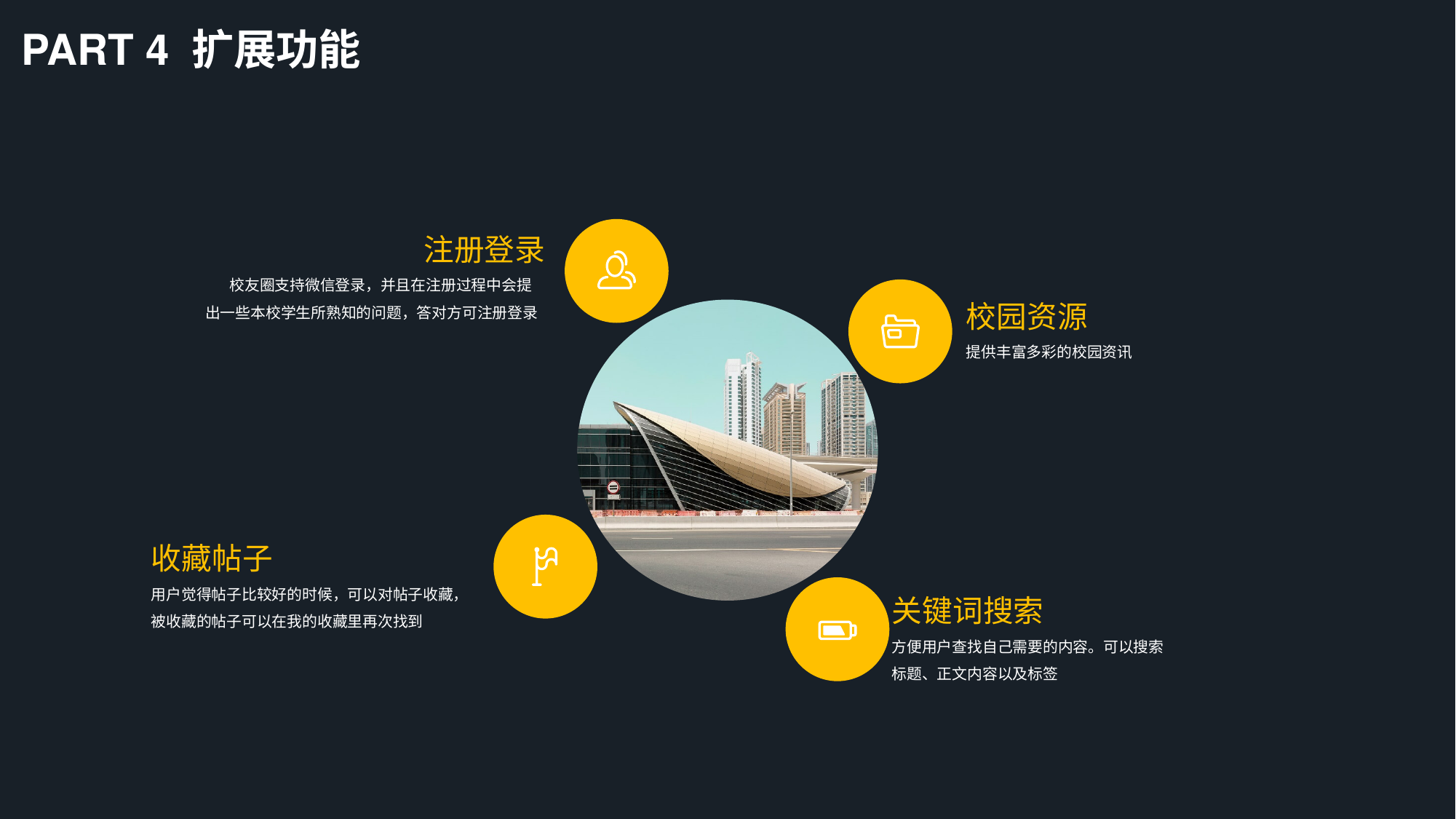

PART 4 扩展功能
注册登录
      校友圈支持微信登录，并且在注册过程中会提出一些本校学生所熟知的问题，答对方可注册登录

校园资源
提供丰富多彩的校园资讯

收藏帖子
用户觉得帖子比较好的时候，可以对帖子收藏，被收藏的帖子可以在我的收藏里再次找到
关键词搜索
方便用户查找自己需要的内容。可以搜索标题、正文内容以及标签